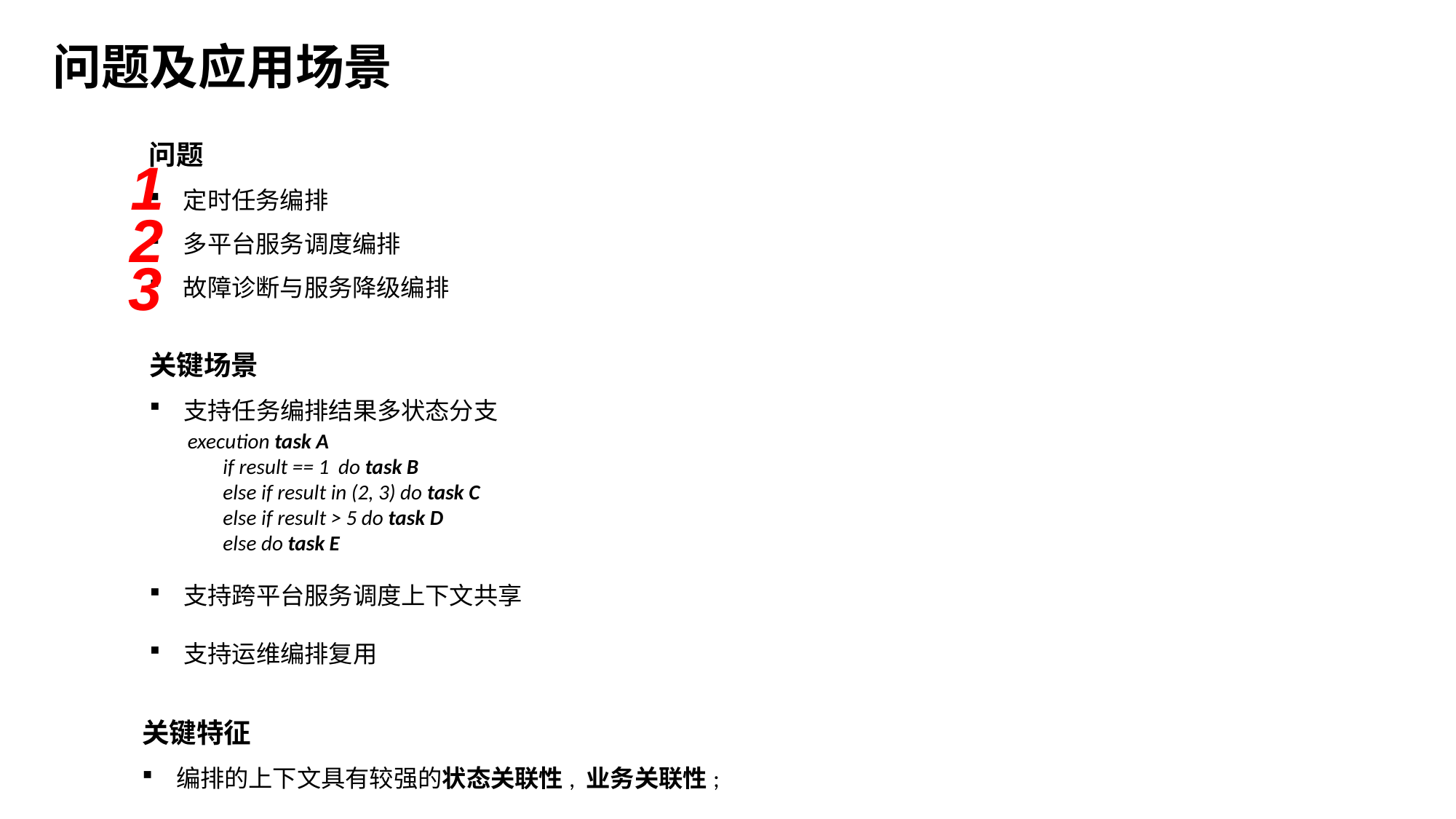

问题及应用场景
问题
定时任务编排
多平台服务调度编排
故障诊断与服务降级编排
1
2
3
关键场景
支持任务编排结果多状态分支
       execution task A
    if result == 1  do task B
    else if result in (2, 3) do task C
    else if result > 5 do task D
    else do task E

支持跨平台服务调度上下文共享

支持运维编排复用
关键特征
编排的上下文具有较强的状态关联性, 业务关联性;